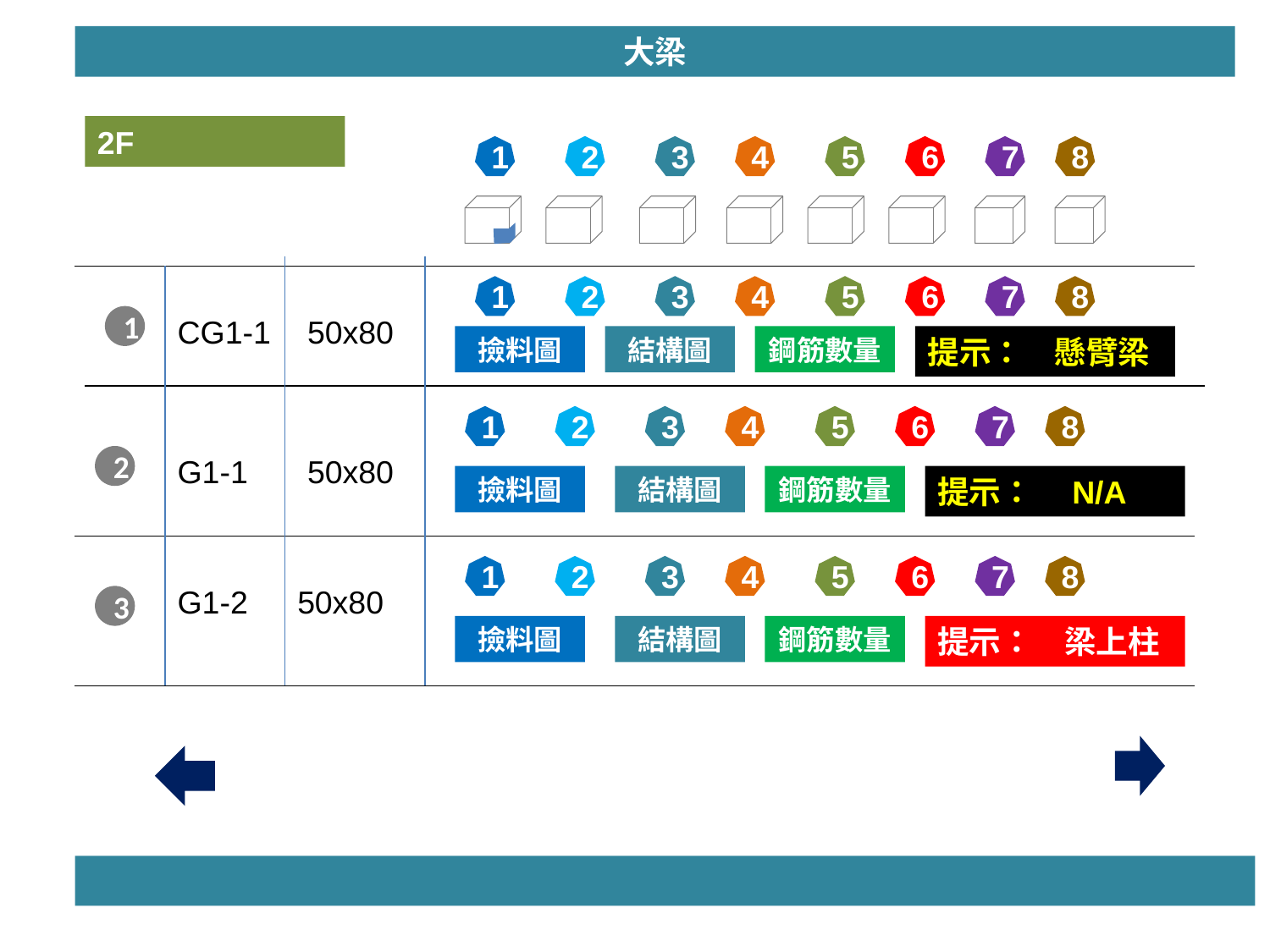

大梁
2F
1
2
3
4
5
6
7
8

1
2
3
4
5
6
7
8
1
CG1-1
50x80
撿料圖
結構圖
鋼筋數量
提示：　懸臂梁
1
2
3
4
5
6
7
8
2
G1-1
50x80
撿料圖
結構圖
鋼筋數量
提示：　N/A
1
2
3
4
5
6
7
8
G1-2
50x80
3
撿料圖
結構圖
鋼筋數量
提示：　梁上柱